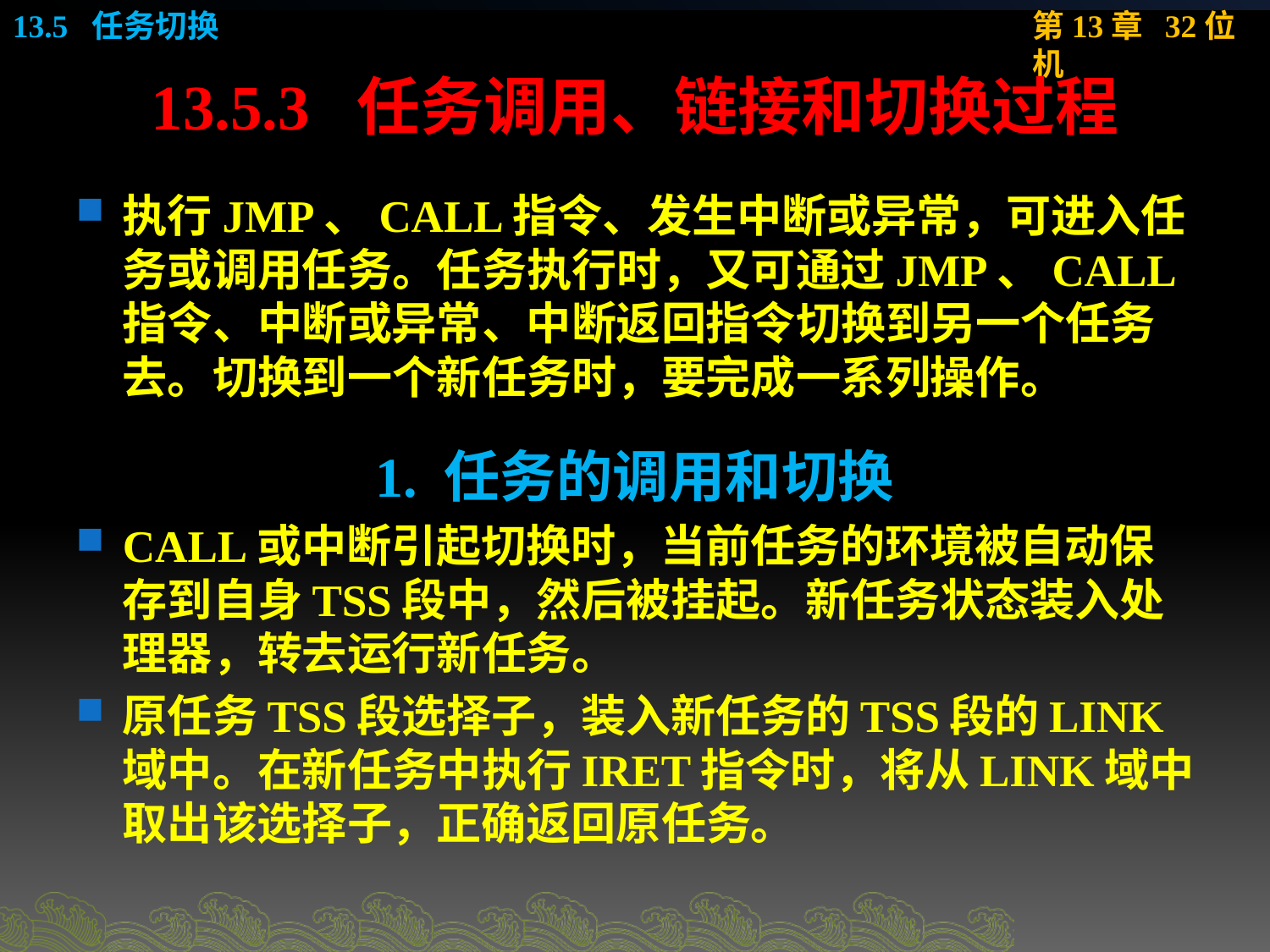

# 13.5.3  任务调用、链接和切换过程
执行JMP、CALL指令、发生中断或异常，可进入任务或调用任务。任务执行时，又可通过JMP、CALL指令、中断或异常、中断返回指令切换到另一个任务去。切换到一个新任务时，要完成一系列操作。
1. 任务的调用和切换
CALL或中断引起切换时，当前任务的环境被自动保存到自身TSS段中，然后被挂起。新任务状态装入处理器，转去运行新任务。
原任务TSS段选择子，装入新任务的TSS段的LINK域中。在新任务中执行IRET指令时，将从LINK域中取出该选择子，正确返回原任务。